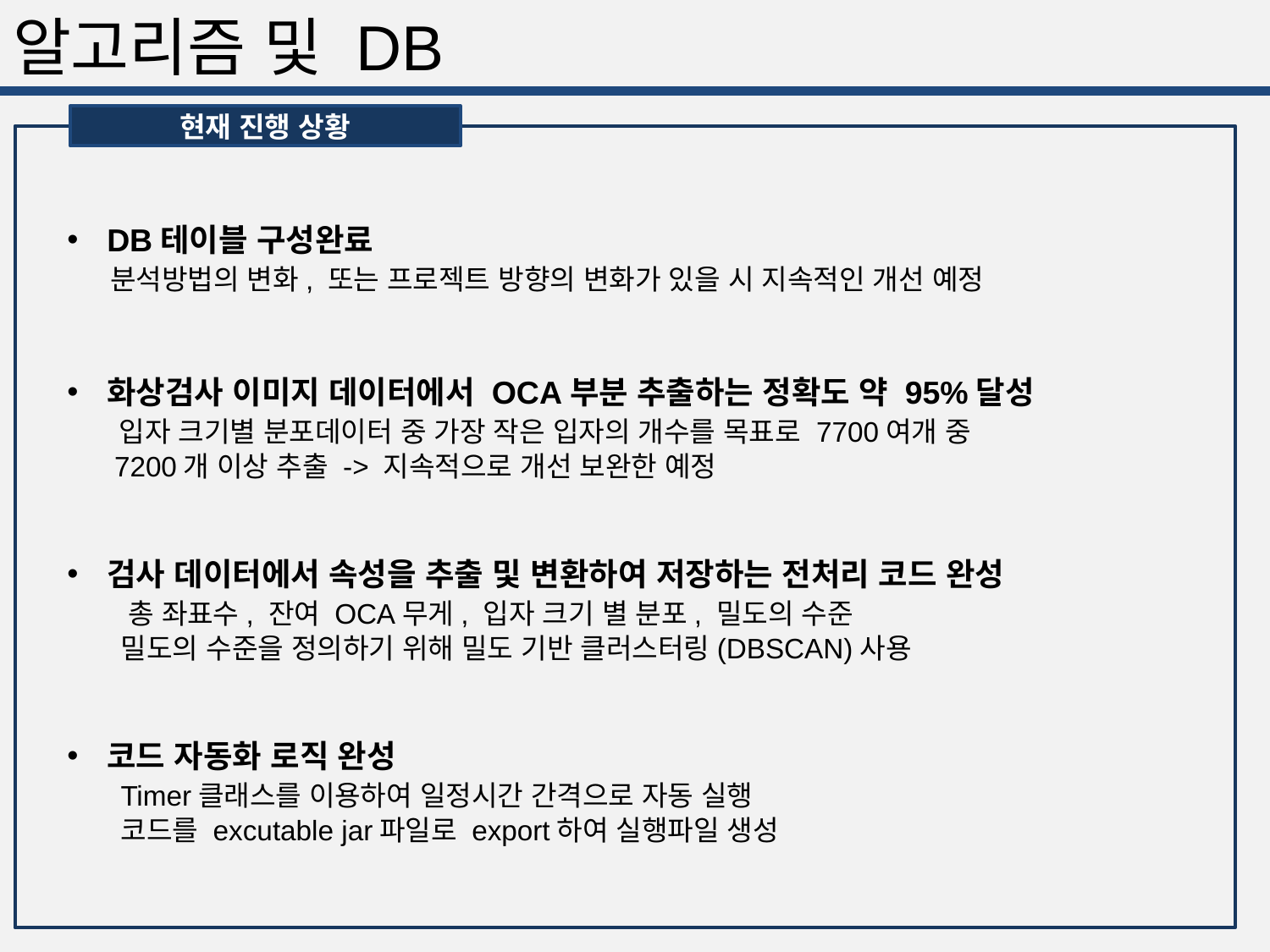

알고리즘 및 DB
현재 진행 상황

DB테이블 구성완료
    분석방법의 변화, 또는 프로젝트 방향의 변화가 있을 시 지속적인 개선 예정

화상검사 이미지 데이터에서 OCA부분 추출하는 정확도 약 95%달성
     입자 크기별 분포데이터 중 가장 작은 입자의 개수를 목표로 7700여개 중
      7200개 이상 추출 -> 지속적으로 개선 보완한 예정

검사 데이터에서 속성을 추출 및 변환하여 저장하는 전처리 코드 완성
      총 좌표수, 잔여 OCA무게, 입자 크기 별 분포, 밀도의 수준
      밀도의 수준을 정의하기 위해 밀도 기반 클러스터링(DBSCAN)사용

코드 자동화 로직 완성
      Timer클래스를 이용하여 일정시간 간격으로 자동 실행
      코드를 excutable jar파일로 export하여 실행파일 생성